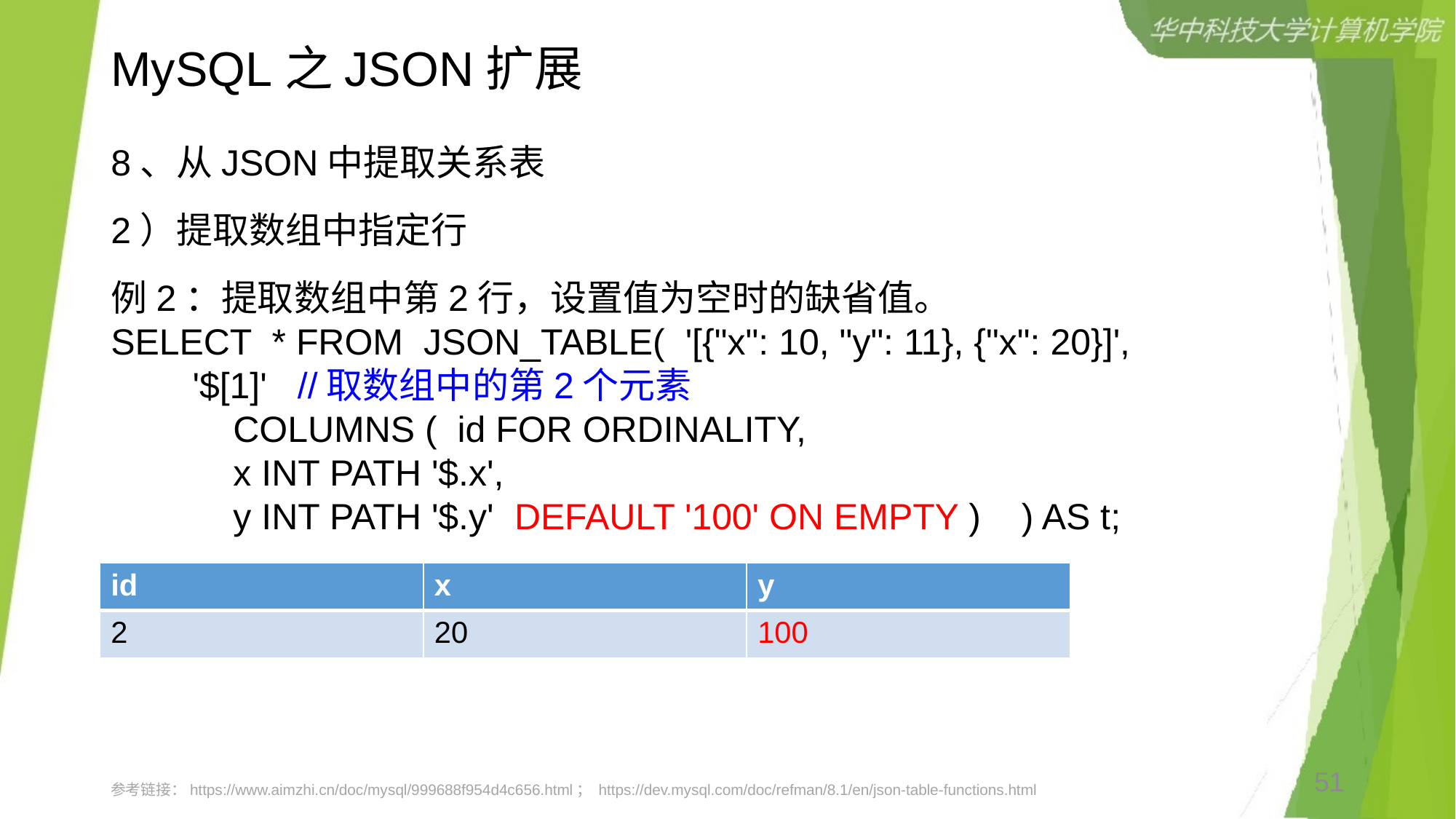

# MySQL之JSON扩展
8、从JSON中提取关系表
2）提取数组中指定行
例2：提取数组中第2行，设置值为空时的缺省值。
SELECT  * FROM  JSON_TABLE(  '[{"x": 10, "y": 11}, {"x": 20}]',
        '$[1]'   //取数组中的第2个元素
            COLUMNS (  id FOR ORDINALITY,
            x INT PATH '$.x',
            y INT PATH '$.y'  DEFAULT '100' ON EMPTY )    ) AS t;
| id | x | y |
| --- | --- | --- |
| 2 | 20 | 100 |
51
参考链接：https://www.aimzhi.cn/doc/mysql/999688f954d4c656.html； https://dev.mysql.com/doc/refman/8.1/en/json-table-functions.html